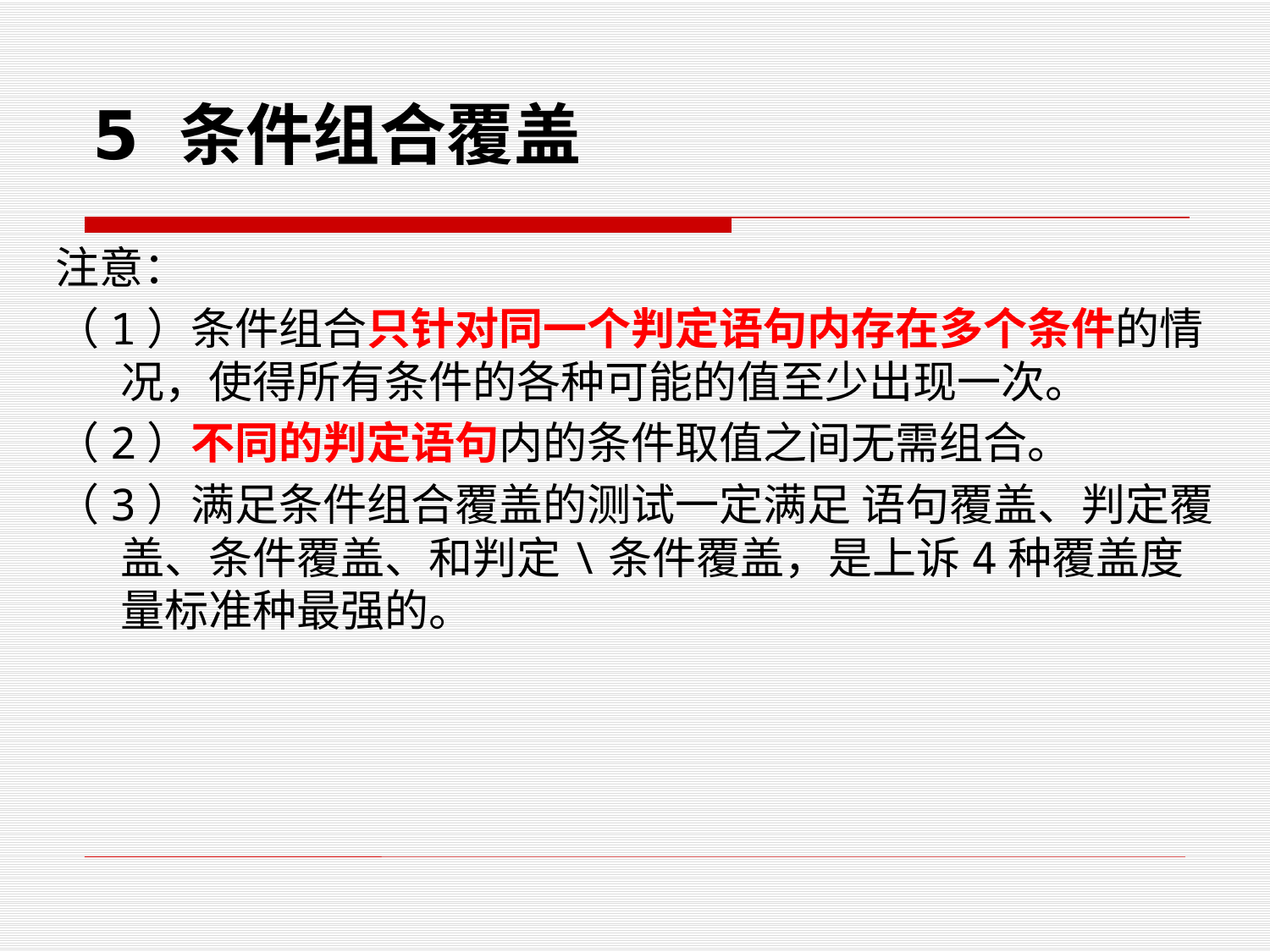

# 5 条件组合覆盖
注意：
（1）条件组合只针对同一个判定语句内存在多个条件的情况，使得所有条件的各种可能的值至少出现一次。
（2）不同的判定语句内的条件取值之间无需组合。
（3）满足条件组合覆盖的测试一定满足 语句覆盖、判定覆盖、条件覆盖、和判定\条件覆盖，是上诉4种覆盖度量标准种最强的。

能结果也至少出现一次。并且每个条件都显示能单独影响判定结果。